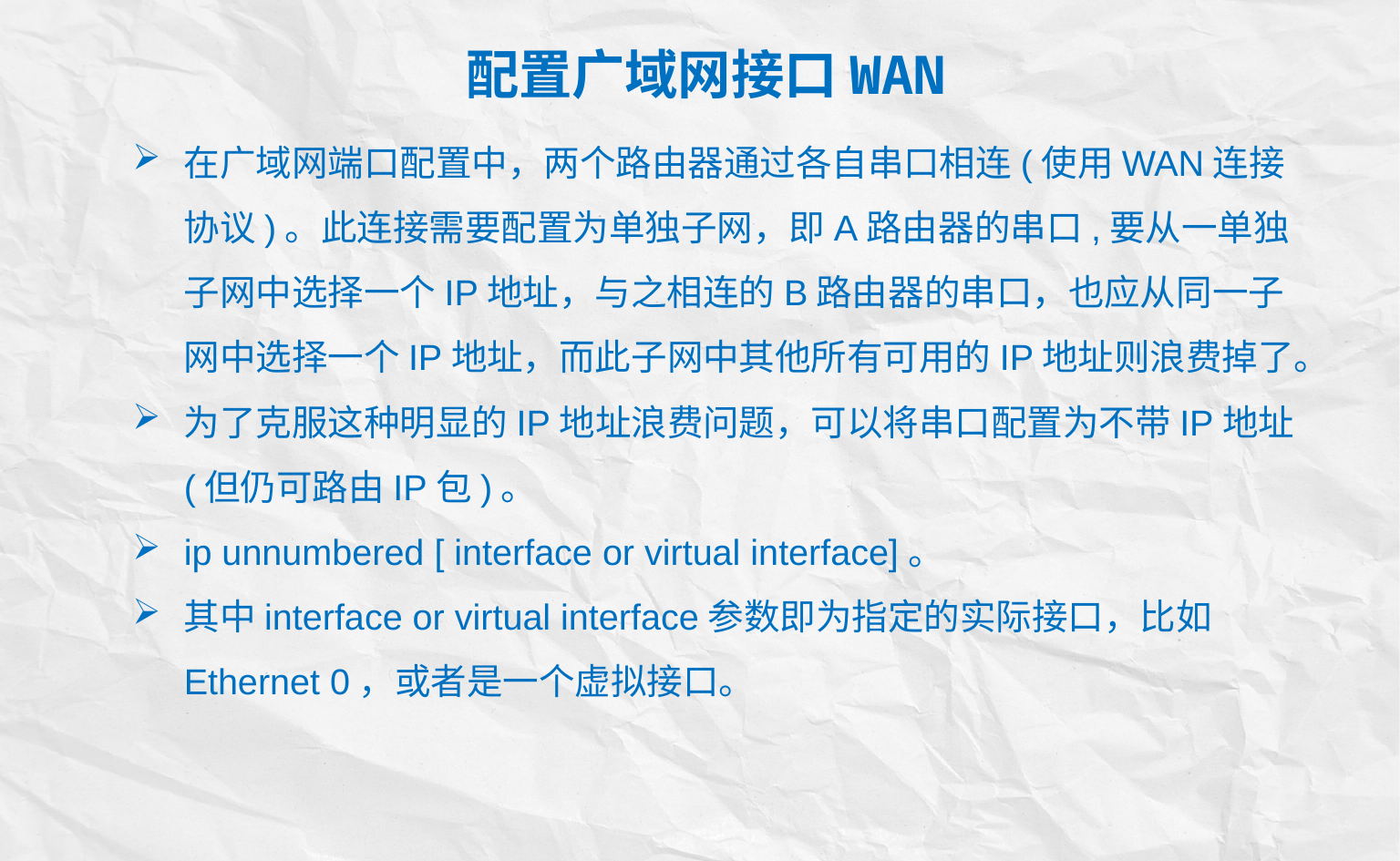

配置广域网接口WAN
在广域网端口配置中，两个路由器通过各自串口相连(使用WAN连接协议)。此连接需要配置为单独子网，即A路由器的串口,要从一单独子网中选择一个IP地址，与之相连的B路由器的串口，也应从同一子网中选择一个IP地址，而此子网中其他所有可用的IP地址则浪费掉了。
为了克服这种明显的IP地址浪费问题，可以将串口配置为不带IP地址(但仍可路由IP包)。
ip unnumbered [ interface or virtual interface]。
其中interface or virtual interface参数即为指定的实际接口，比如Ethernet 0，或者是一个虚拟接口。

6